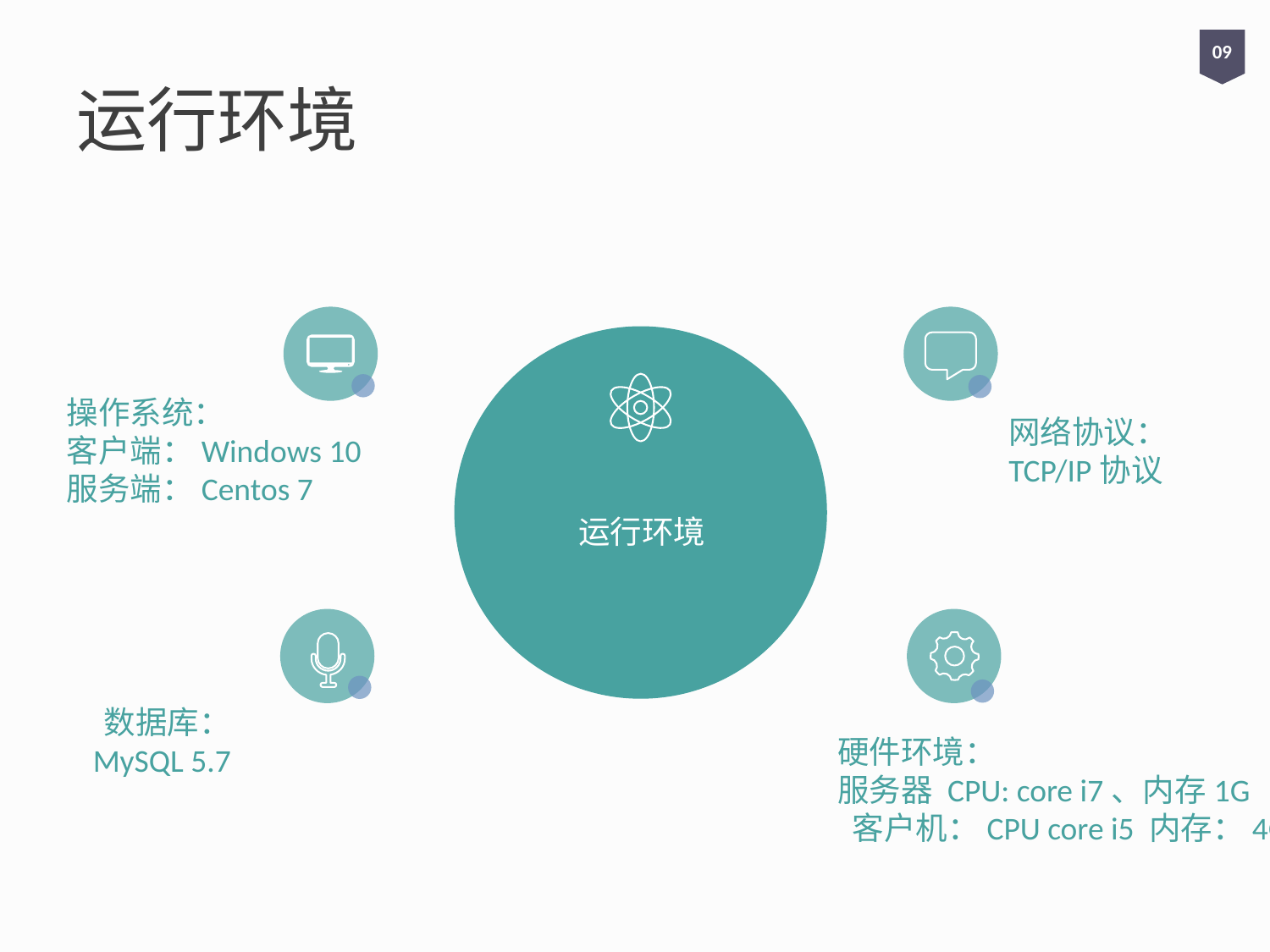

09
# 运行环境

操作系统：
客户端：Windows 10
服务端：Centos 7
网络协议：
TCP/IP协议
运行环境

数据库：
MySQL 5.7
硬件环境：
服务器 CPU: core i7、内存1G
 客户机：CPU core i5 内存：4G